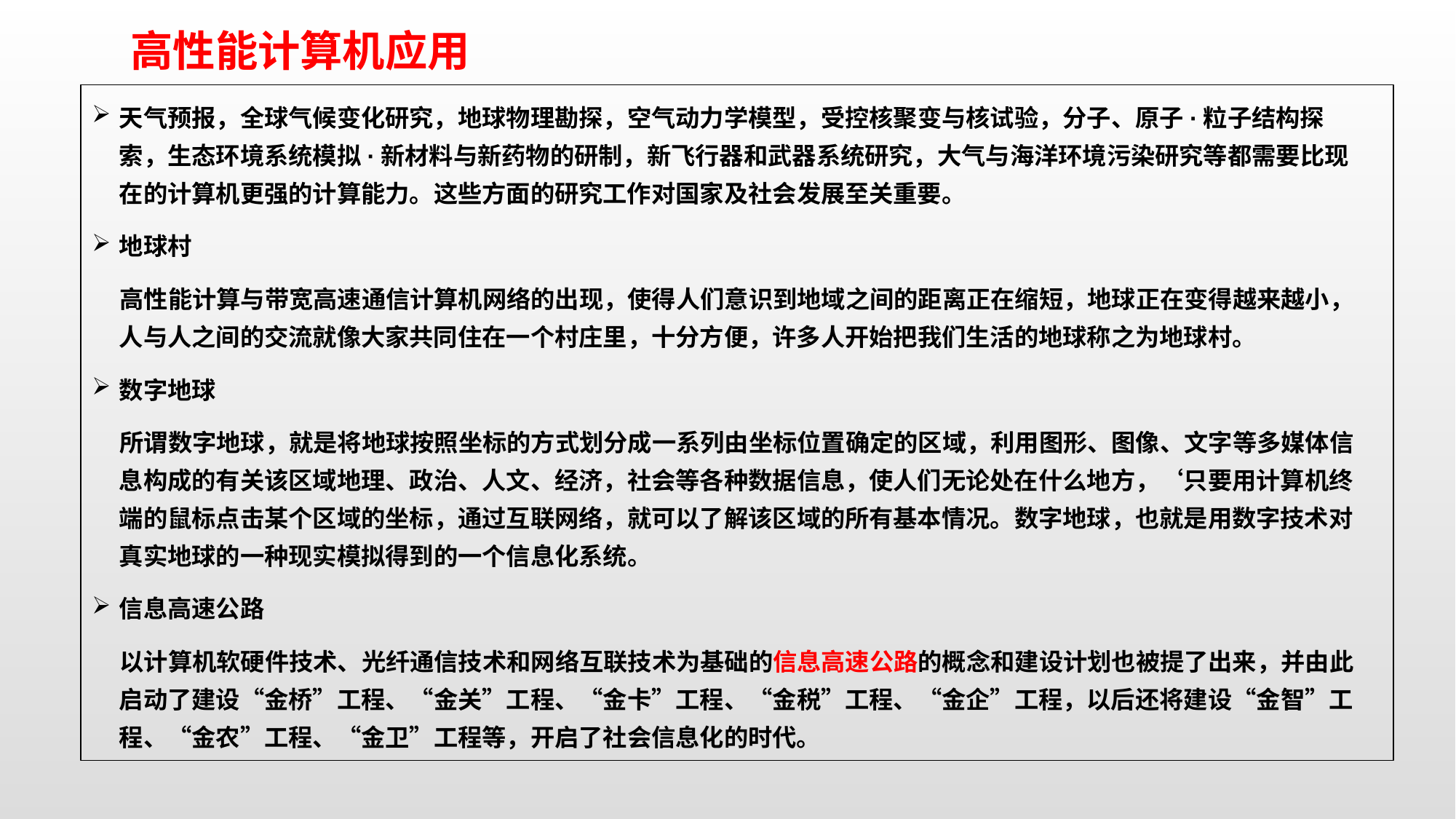

高性能计算机应用

天气预报，全球气候变化研究，地球物理勘探，空气动力学模型，受控核聚变与核试验，分子、原子·粒子结构探索，生态环境系统模拟·新材料与新药物的研制，新飞行器和武器系统研究，大气与海洋环境污染研究等都需要比现在的计算机更强的计算能力。这些方面的研究工作对国家及社会发展至关重要。
地球村
    高性能计算与带宽高速通信计算机网络的出现，使得人们意识到地域之间的距离正在缩短，地球正在变得越来越小，人与人之间的交流就像大家共同住在一个村庄里，十分方便，许多人开始把我们生活的地球称之为地球村。
数字地球
    所谓数字地球，就是将地球按照坐标的方式划分成一系列由坐标位置确定的区域，利用图形、图像、文字等多媒体信息构成的有关该区域地理、政治、人文、经济，社会等各种数据信息，使人们无论处在什么地方，‘只要用计算机终端的鼠标点击某个区域的坐标，通过互联网络，就可以了解该区域的所有基本情况。数字地球，也就是用数字技术对真实地球的一种现实模拟得到的一个信息化系统。
信息高速公路
    以计算机软硬件技术、光纤通信技术和网络互联技术为基础的信息高速公路的概念和建设计划也被提了出来，并由此启动了建设“金桥”工程、“金关”工程、“金卡”工程、“金税”工程、“金企”工程，以后还将建设“金智”工程、“金农”工程、“金卫”工程等，开启了社会信息化的时代。

62